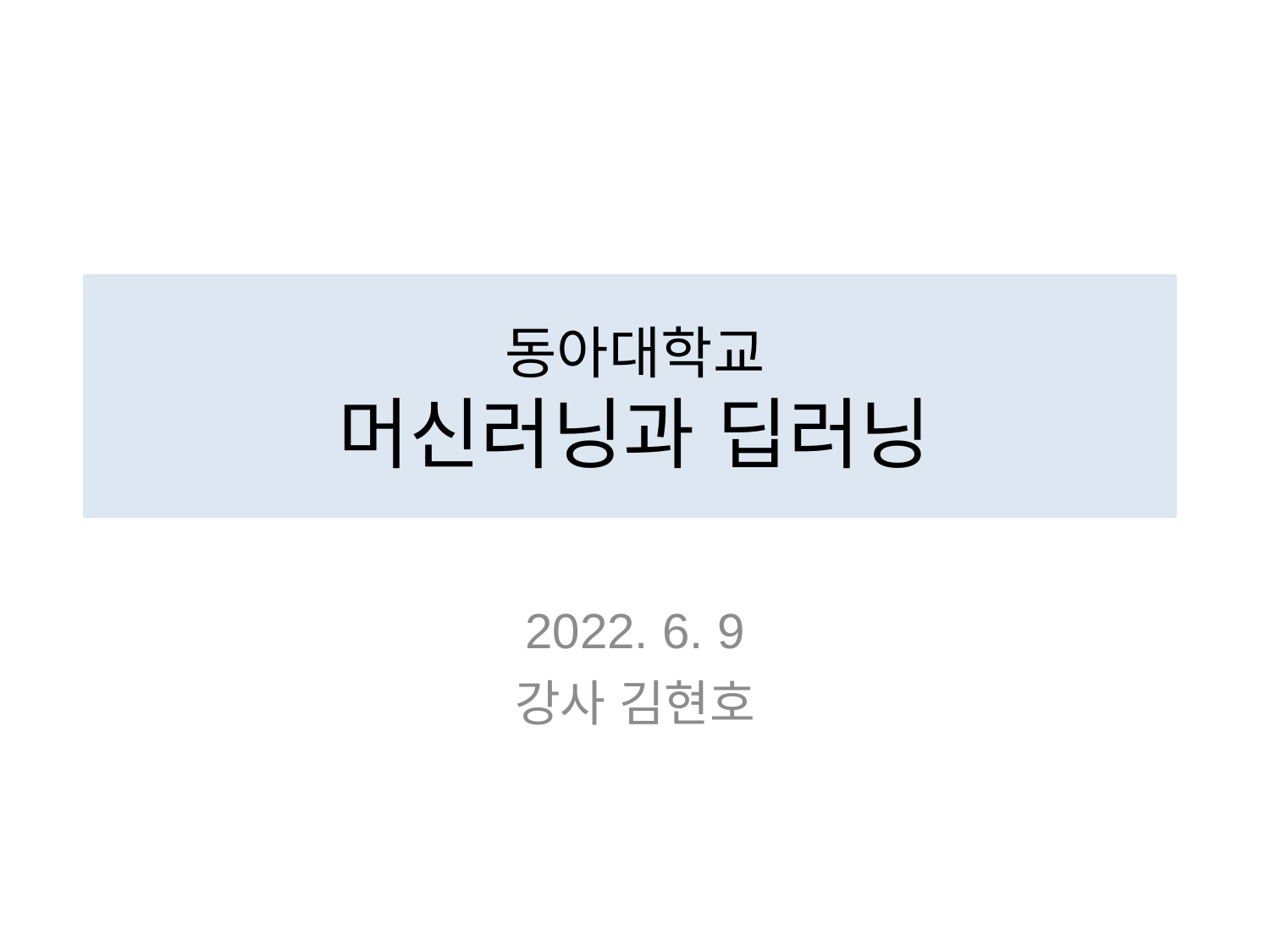

# 동아대학교 머신러닝과 딥러닝
2022. 6. 9
강사 김현호